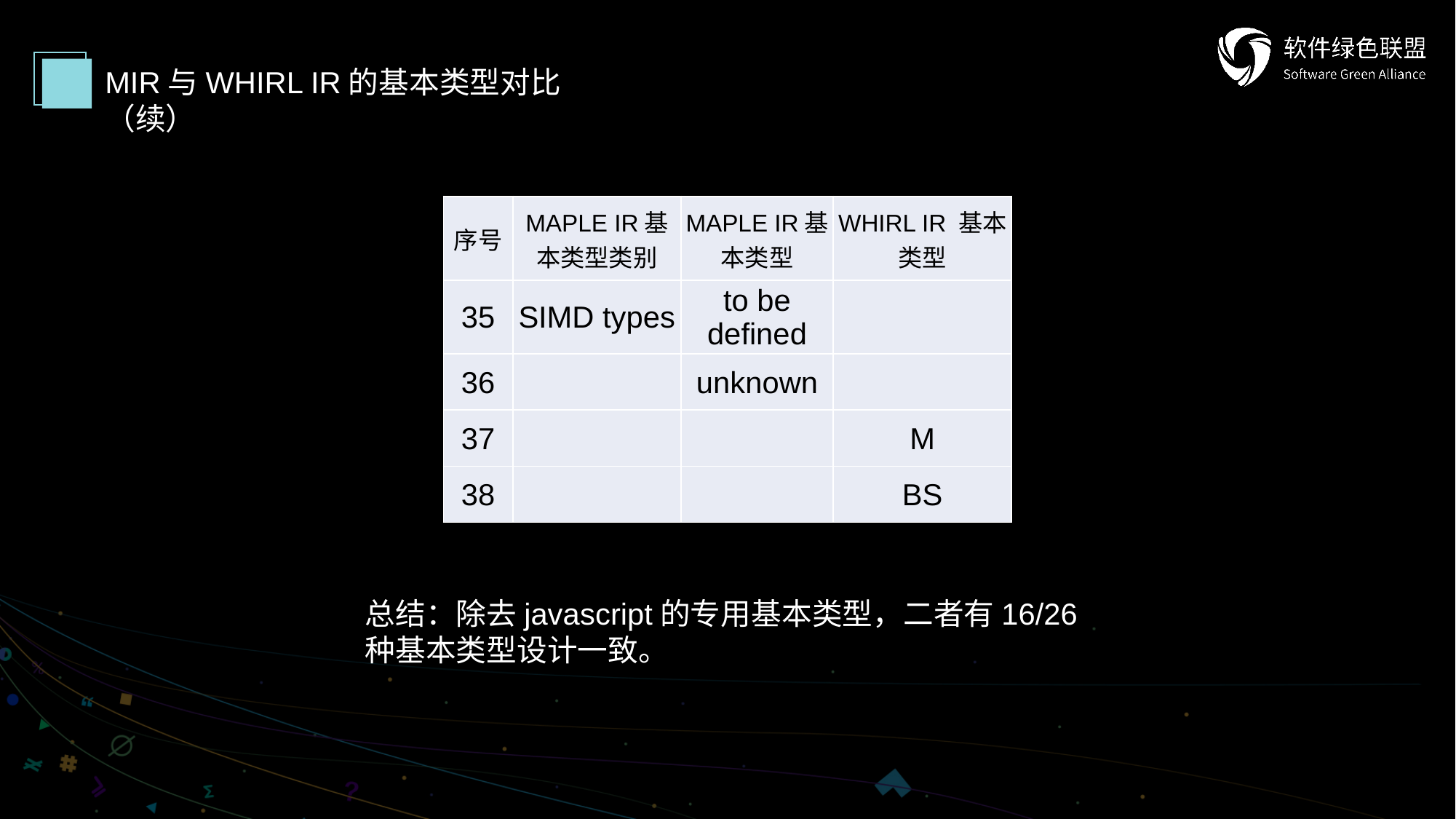

MIR与WHIRL IR的基本类型对比（续）

| 序号 | MAPLE IR基本类型类别 | MAPLE IR基本类型 | WHIRL IR 基本类型 |
| --- | --- | --- | --- |
| 35 | SIMD types | to be defined |  |
| 36 |  | unknown |  |
| 37 |  |  | M |
| 38 |  |  | BS |
总结：除去javascript的专用基本类型，二者有16/26种基本类型设计一致。